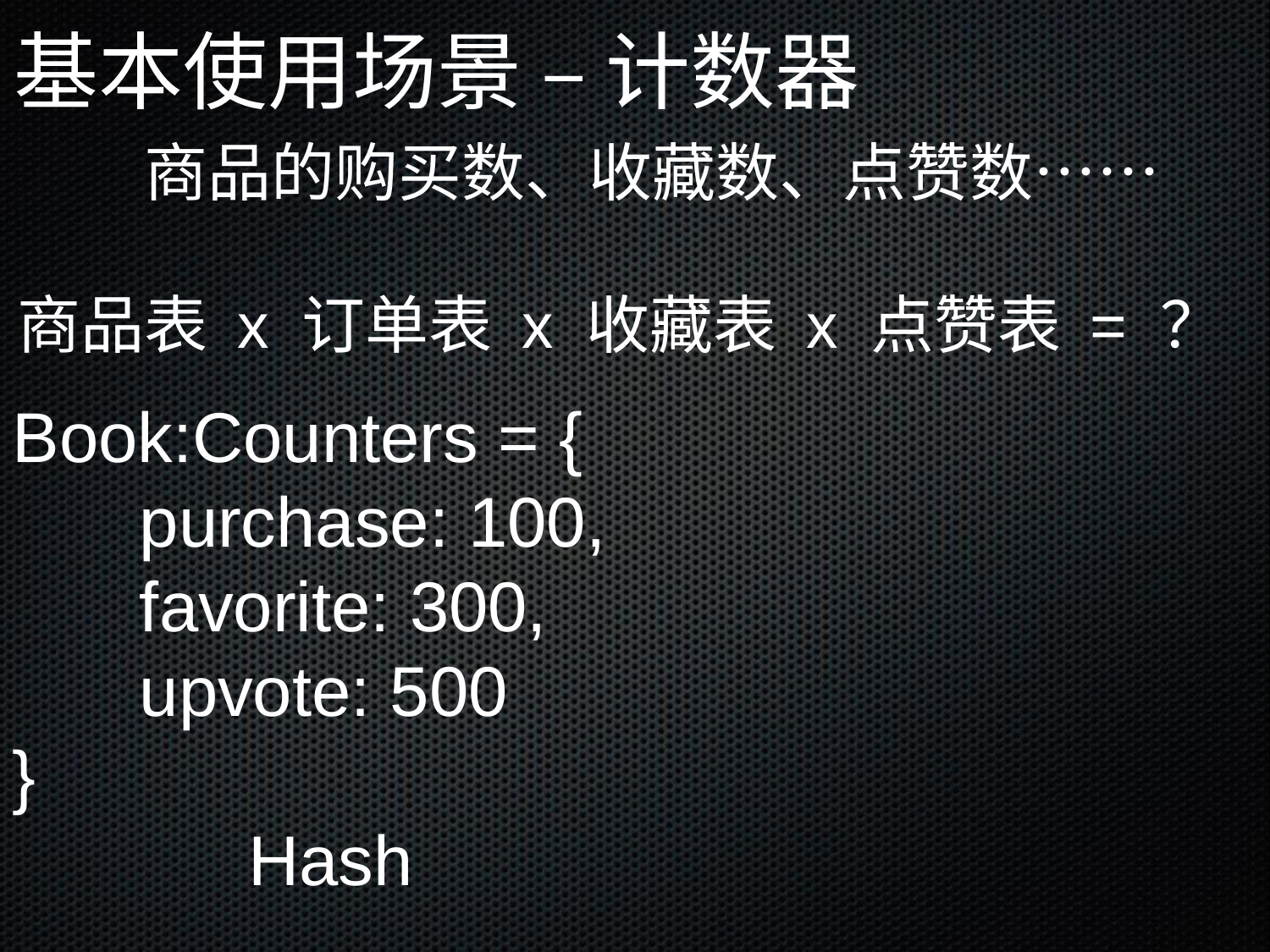

基本使用场景 – 计数器
	商品的购买数、收藏数、点赞数……

商品表 x 订单表 x 收藏表 x 点赞表 = ？
Book:Counters = {
	purchase: 100,
	favorite: 300,
	upvote: 500
}
            Hash